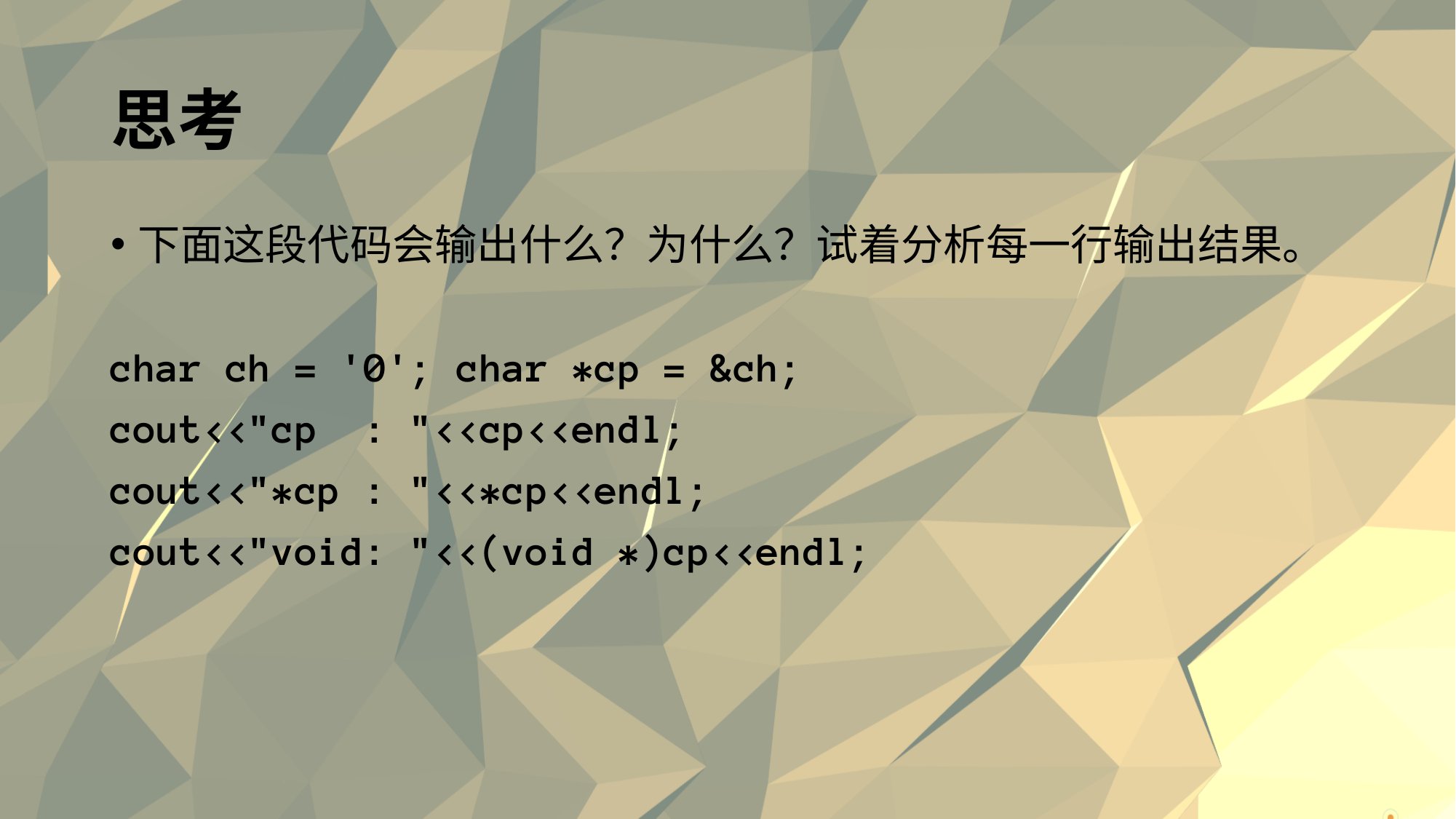

# 思考
下面这段代码会输出什么？为什么？试着分析每一行输出结果。

char ch = '0'; char *cp = &ch;
cout<<"cp  : "<<cp<<endl;
cout<<"*cp : "<<*cp<<endl;
cout<<"void: "<<(void *)cp<<endl;